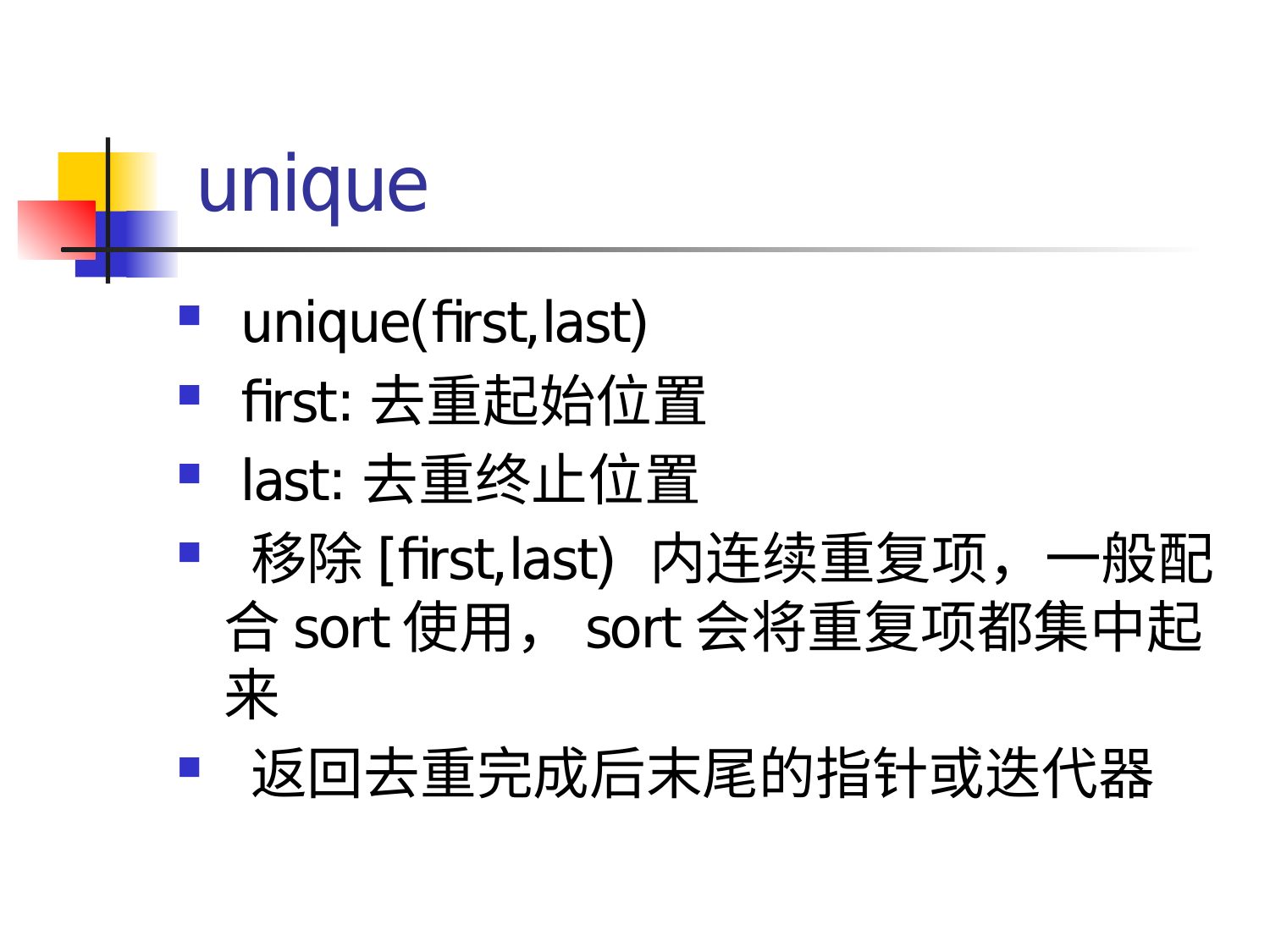

# unique
 unique(first,last)
 first:去重起始位置
 last:去重终止位置
 移除[first,last) 内连续重复项，一般配合sort使用，sort会将重复项都集中起来
 返回去重完成后末尾的指针或迭代器